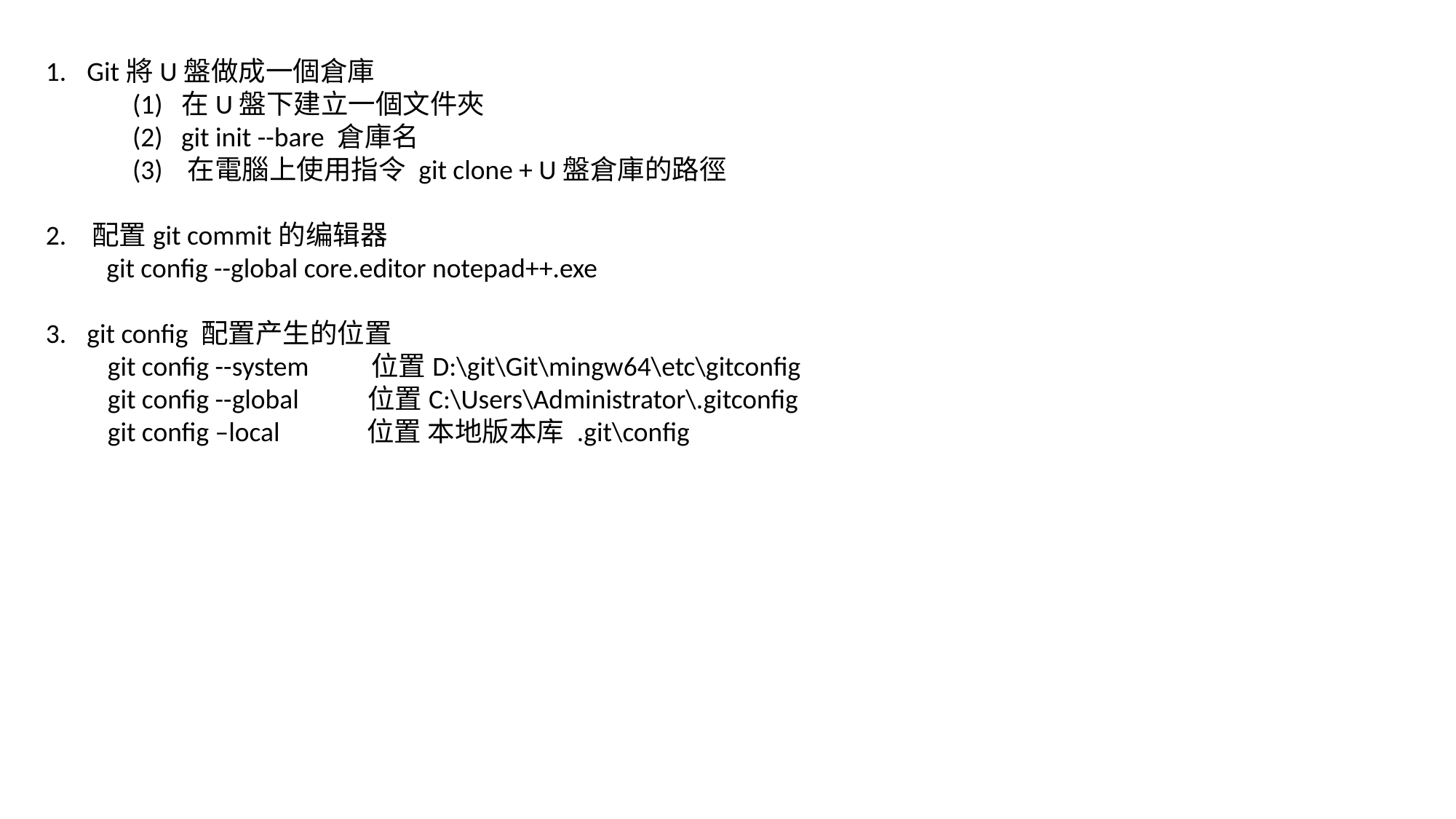

Git將U盤做成一個倉庫
              (1)  在U盤下建立一個文件夾
              (2)   git init --bare 倉庫名
              (3)   在電腦上使用指令 git clone + U盤倉庫的路徑

2.   配置git commit的编辑器
 git config --global core.editor notepad++.exe

git config 配置产生的位置
          git config --system         位置D:\git\Git\mingw64\etc\gitconfig
          git config --global          位置C:\Users\Administrator\.gitconfig
          git config –local             位置 本地版本库 .git\config